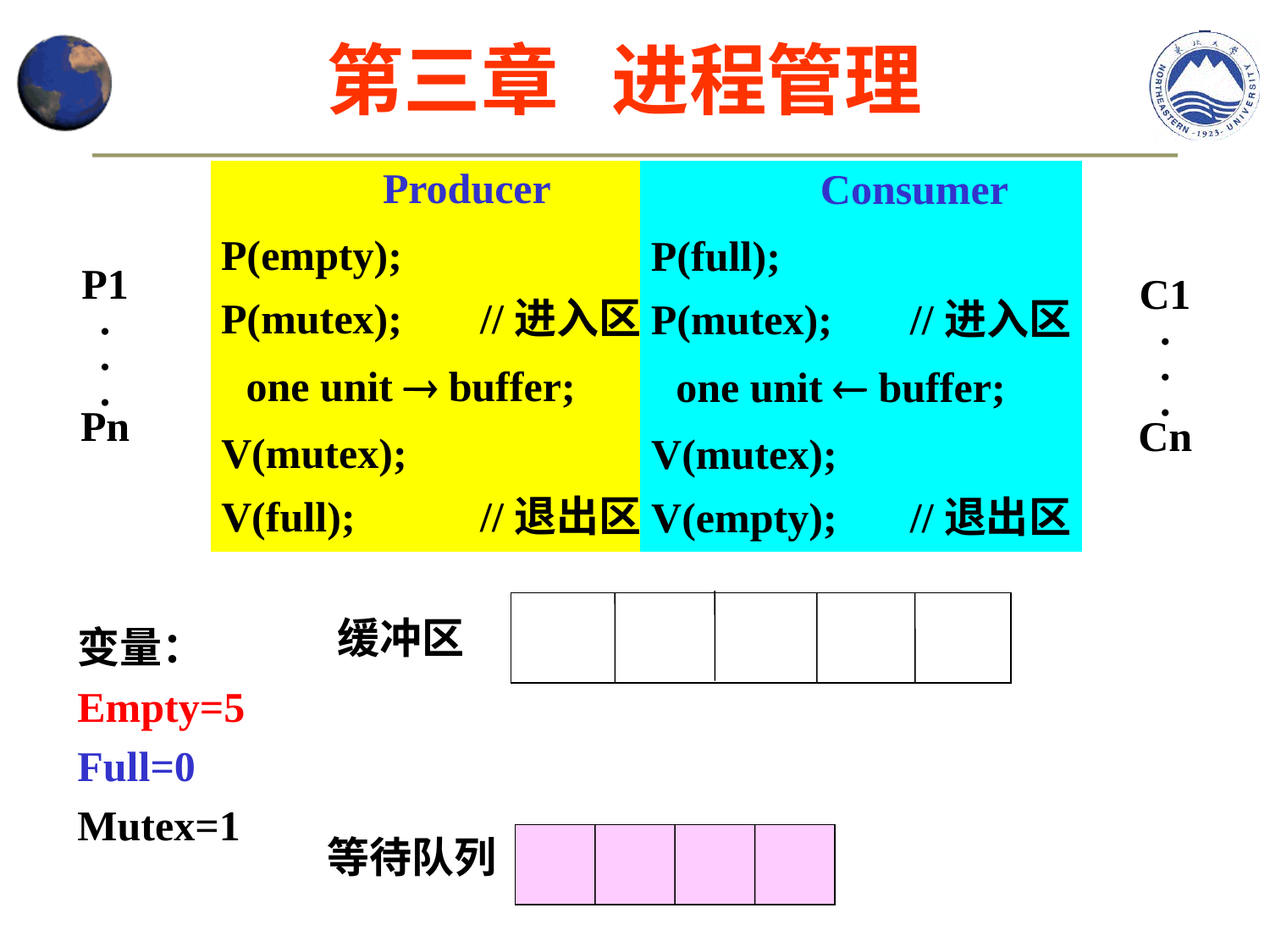

第三章   进程管理

Producer
P(empty);
P(mutex);
//进入区
  one unit → buffer;
V(mutex);
V(full);
//退出区

Consumer
P(full);
P(mutex);
//进入区
  one unit ← buffer;
V(mutex);
V(empty);
//退出区
P1
.
.
.
Pn
C1
.
.
.
Cn

缓冲区
变量：
Empty=5
Full=0
Mutex=1
等待队列